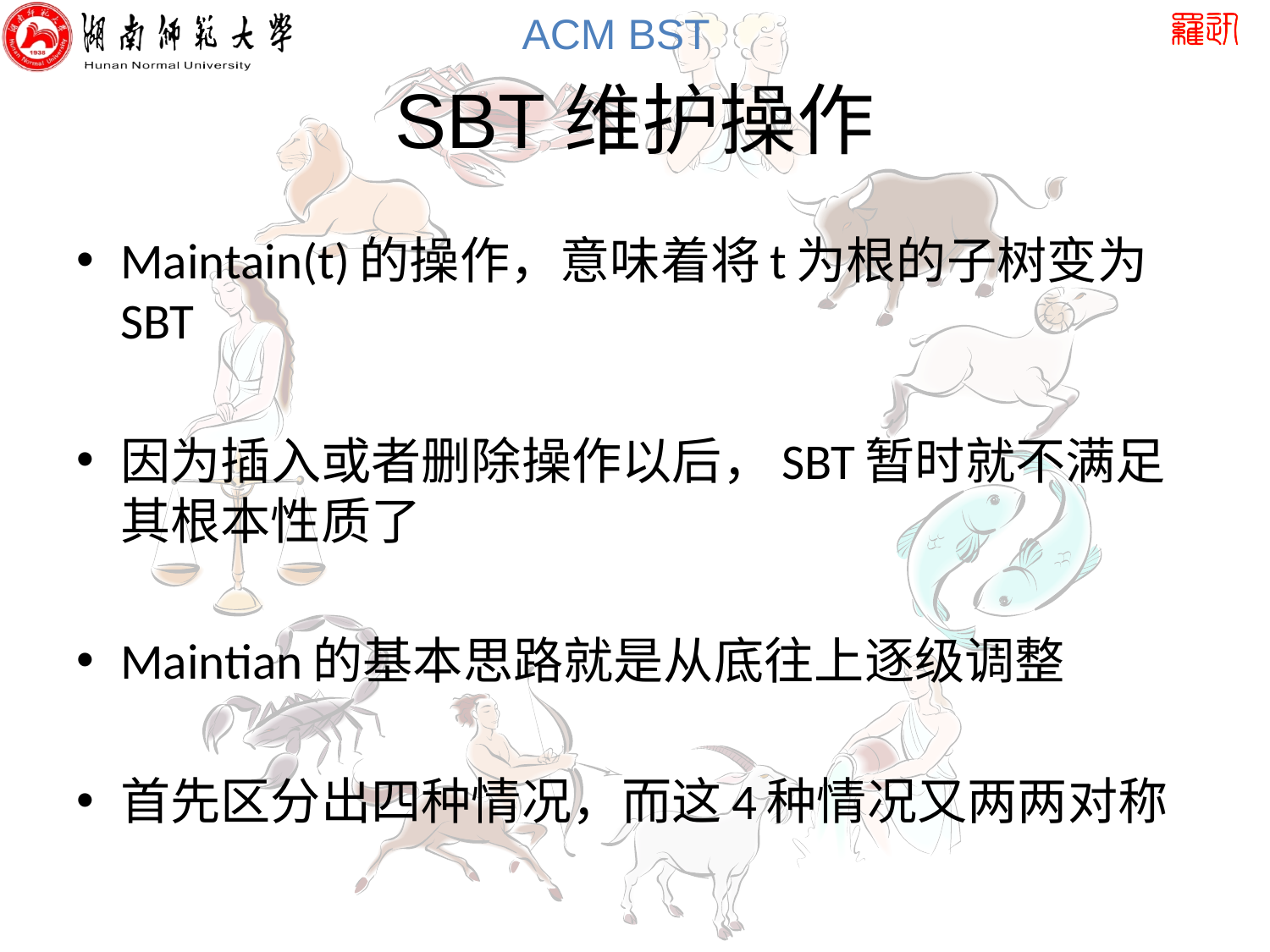

# SBT维护操作
Maintain(t)的操作，意味着将t为根的子树变为SBT

因为插入或者删除操作以后，SBT暂时就不满足其根本性质了

Maintian的基本思路就是从底往上逐级调整

首先区分出四种情况，而这4种情况又两两对称